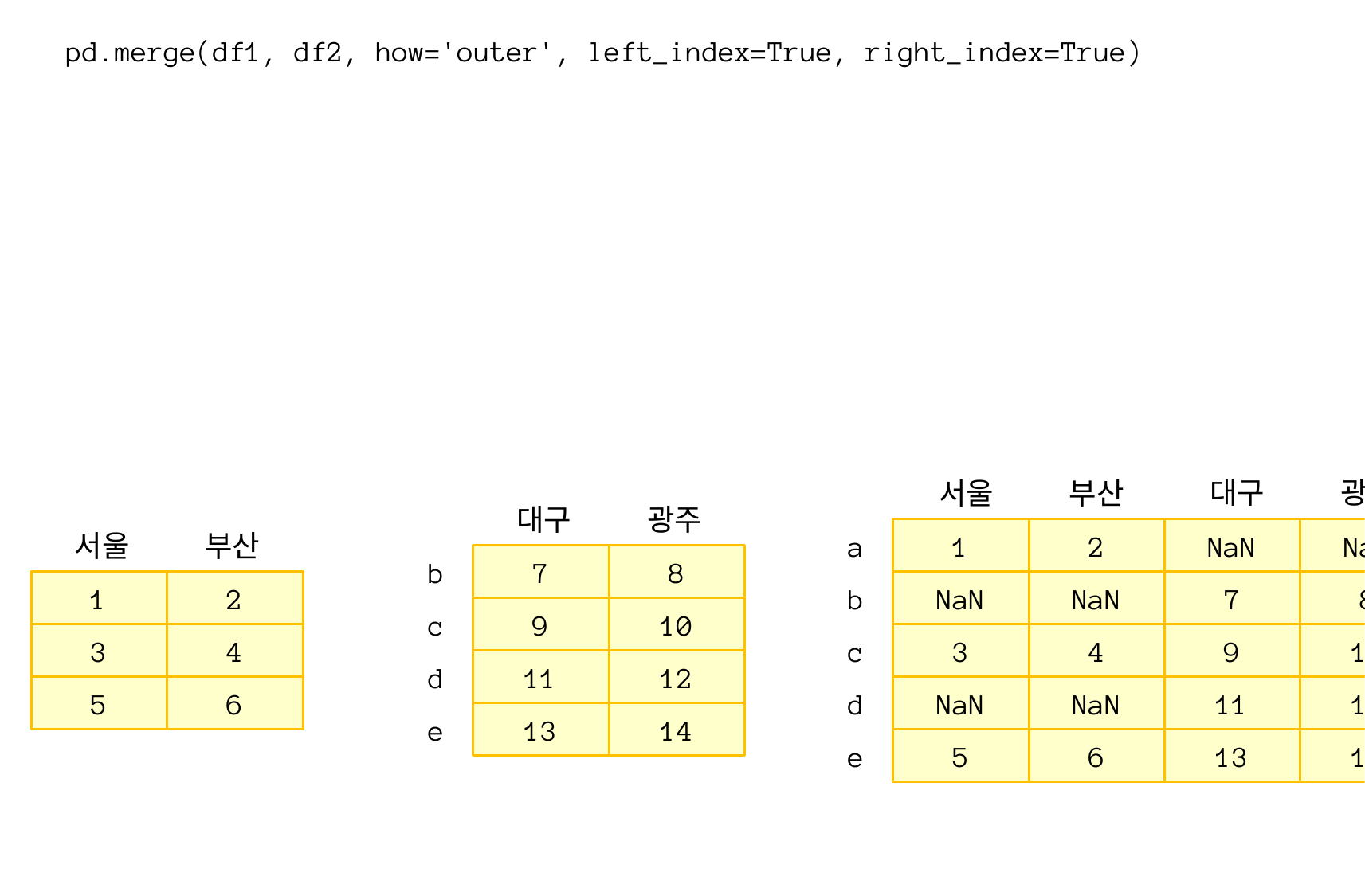

pd.merge(df1, df2, how='outer', left_index=True, right_index=True)
대구
광주
서울
부산

대구
광주

서울
부산
a
1
2
NaN
NaN
b
7
8
b
NaN
NaN
7
8
a
1
2
c
9
10
c
3
4
c
3
4
9
10
d
11
12
e
5
6
d
NaN
NaN
11
12
e
13
14
e
5
6
13
14